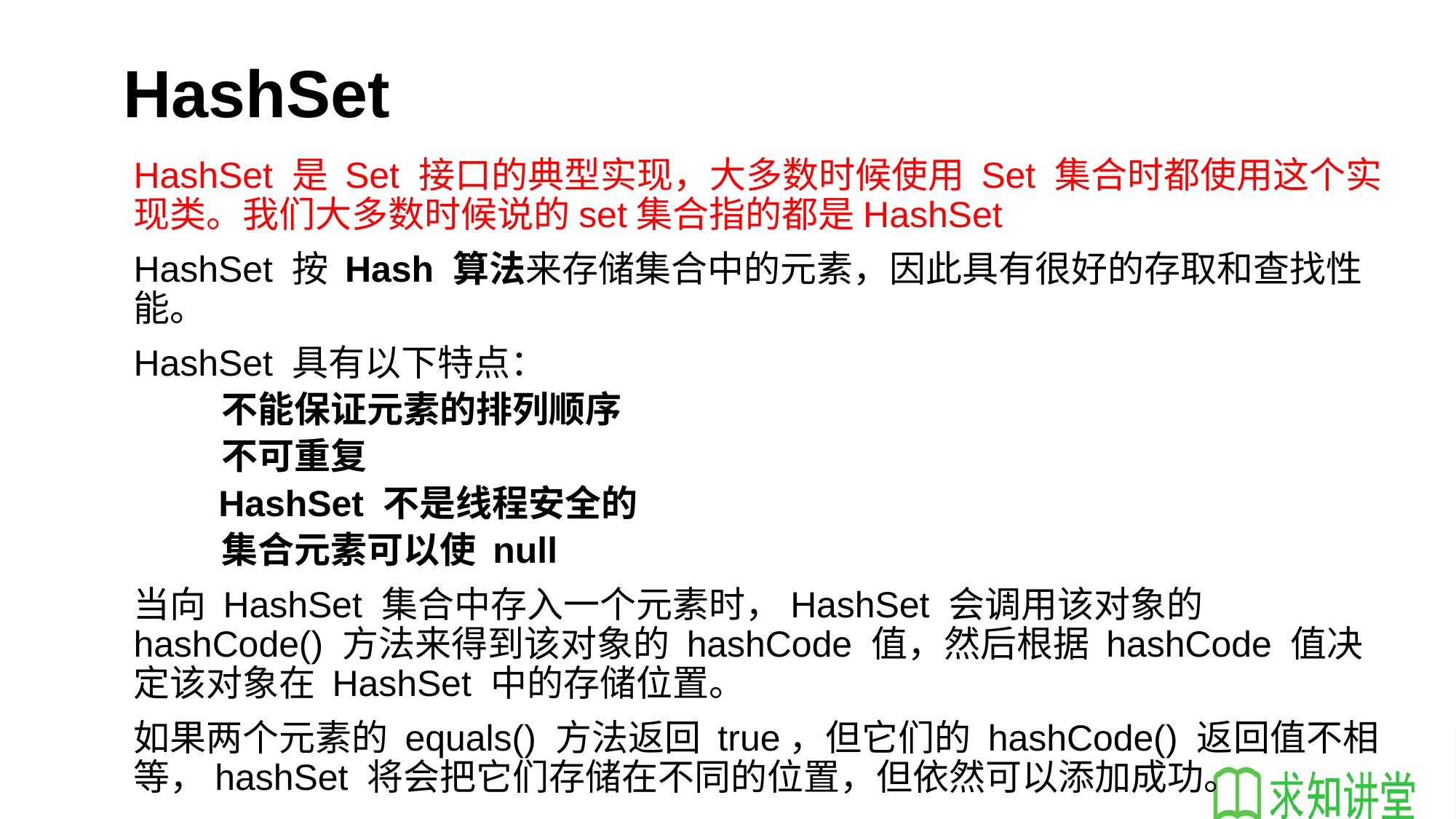

# HashSet
HashSet 是 Set 接口的典型实现，大多数时候使用 Set 集合时都使用这个实现类。我们大多数时候说的set集合指的都是HashSet
HashSet 按 Hash 算法来存储集合中的元素，因此具有很好的存取和查找性能。
HashSet 具有以下特点：
   不能保证元素的排列顺序
   不可重复
   HashSet 不是线程安全的
   集合元素可以使 null
当向 HashSet 集合中存入一个元素时，HashSet 会调用该对象的 hashCode() 方法来得到该对象的 hashCode 值，然后根据 hashCode 值决定该对象在 HashSet 中的存储位置。
如果两个元素的 equals() 方法返回 true，但它们的 hashCode() 返回值不相等，hashSet 将会把它们存储在不同的位置，但依然可以添加成功。